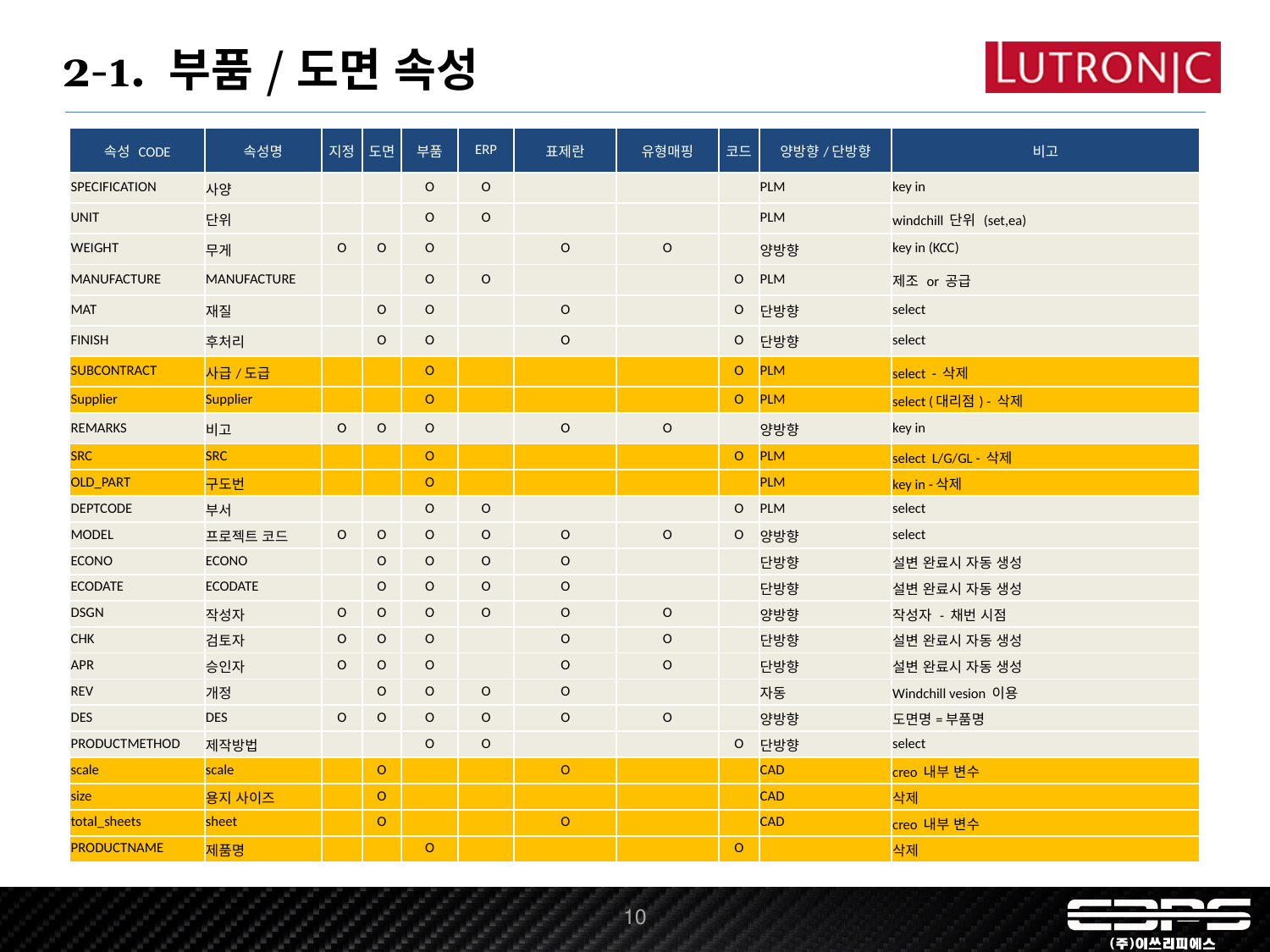

2-1. 부품/도면 속성
| 속성 CODE | 속성명 | 지정 | 도면 | 부품 | ERP | 표제란 | 유형매핑 | 코드 | 양방향/단방향 | 비고 |
| --- | --- | --- | --- | --- | --- | --- | --- | --- | --- | --- |
| SPECIFICATION | 사양 |  |  | O | O |  |  |  | PLM | key in |
| UNIT | 단위 |  |  | O | O |  |  |  | PLM | windchill 단위 (set,ea) |
| WEIGHT | 무게 | O | O | O |  | O | O |  | 양방향 | key in (KCC) |
| MANUFACTURE | MANUFACTURE |  |  | O | O |  |  | O | PLM | 제조 or 공급 |
| MAT | 재질 |  | O | O |  | O |  | O | 단방향 | select |
| FINISH | 후처리 |  | O | O |  | O |  | O | 단방향 | select |
| SUBCONTRACT | 사급/도급 |  |  | O |  |  |  | O | PLM | select - 삭제 |
| Supplier | Supplier |  |  | O |  |  |  | O | PLM | select (대리점) - 삭제 |
| REMARKS | 비고 | O | O | O |  | O | O |  | 양방향 | key in |
| SRC | SRC |  |  | O |  |  |  | O | PLM | select L/G/GL - 삭제 |
| OLD\_PART | 구도번 |  |  | O |  |  |  |  | PLM | key in -삭제 |
| DEPTCODE | 부서 |  |  | O | O |  |  | O | PLM | select |
| MODEL | 프로젝트 코드 | O | O | O | O | O | O | O | 양방향 | select |
| ECONO | ECONO |  | O | O | O | O |  |  | 단방향 | 설변 완료시 자동 생성 |
| ECODATE | ECODATE |  | O | O | O | O |  |  | 단방향 | 설변 완료시 자동 생성 |
| DSGN | 작성자 | O | O | O | O | O | O |  | 양방향 | 작성자 - 채번 시점 |
| CHK | 검토자 | O | O | O |  | O | O |  | 단방향 | 설변 완료시 자동 생성 |
| APR | 승인자 | O | O | O |  | O | O |  | 단방향 | 설변 완료시 자동 생성 |
| REV | 개정 |  | O | O | O | O |  |  | 자동 | Windchill vesion 이용 |
| DES | DES | O | O | O | O | O | O |  | 양방향 | 도면명=부품명 |
| PRODUCTMETHOD | 제작방법 |  |  | O | O |  |  | O | 단방향 | select |
| scale | scale |  | O |  |  | O |  |  | CAD | creo 내부 변수 |
| size | 용지 사이즈 |  | O |  |  |  |  |  | CAD | 삭제 |
| total\_sheets | sheet |  | O |  |  | O |  |  | CAD | creo 내부 변수 |
| PRODUCTNAME | 제품명 |  |  | O |  |  |  | O |  | 삭제 |